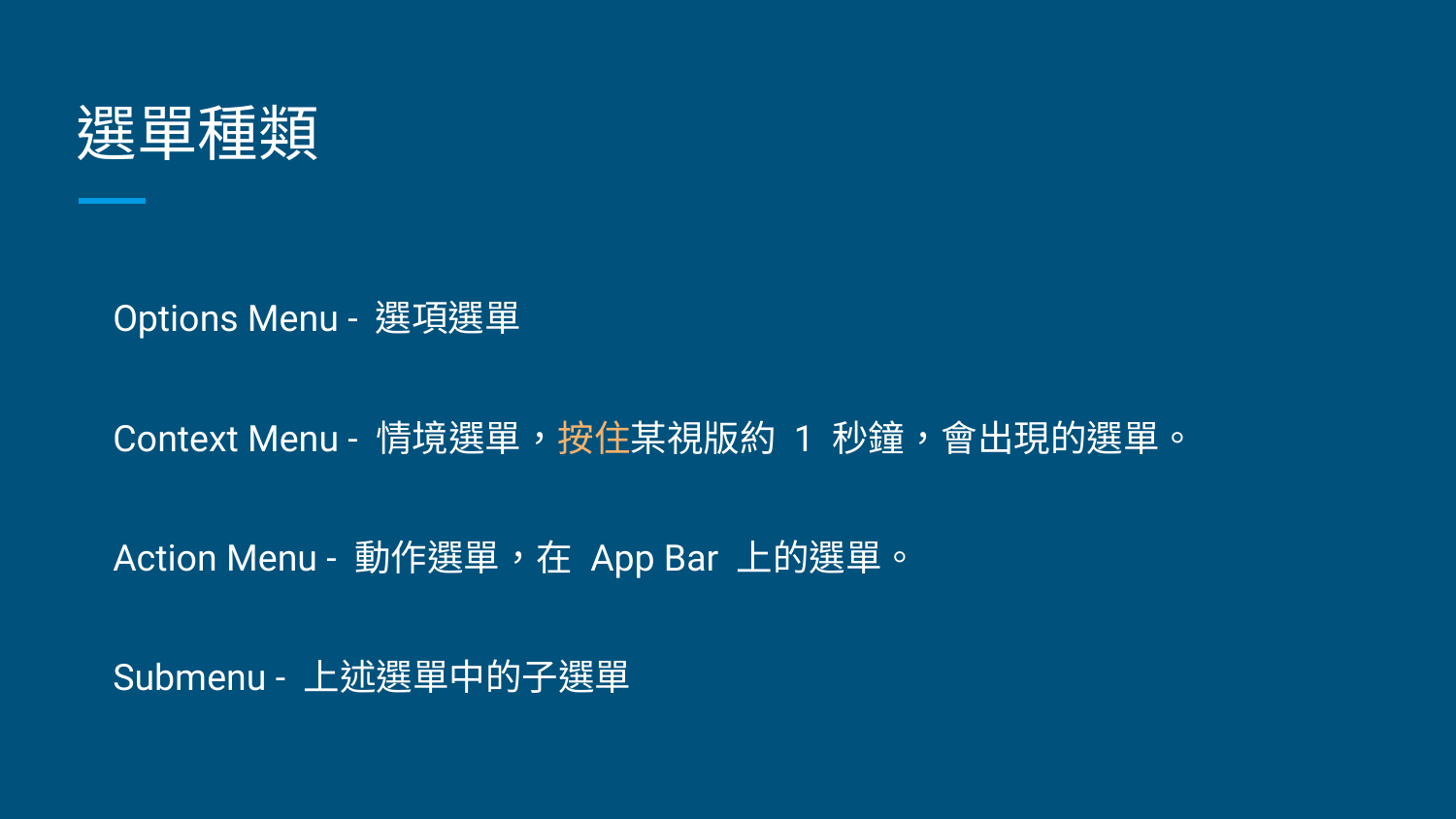

# 選單種類
Options Menu - 選項選單
Context Menu - 情境選單，按住某視版約 1 秒鐘，會出現的選單。
Action Menu - 動作選單，在 App Bar 上的選單。
Submenu - 上述選單中的子選單